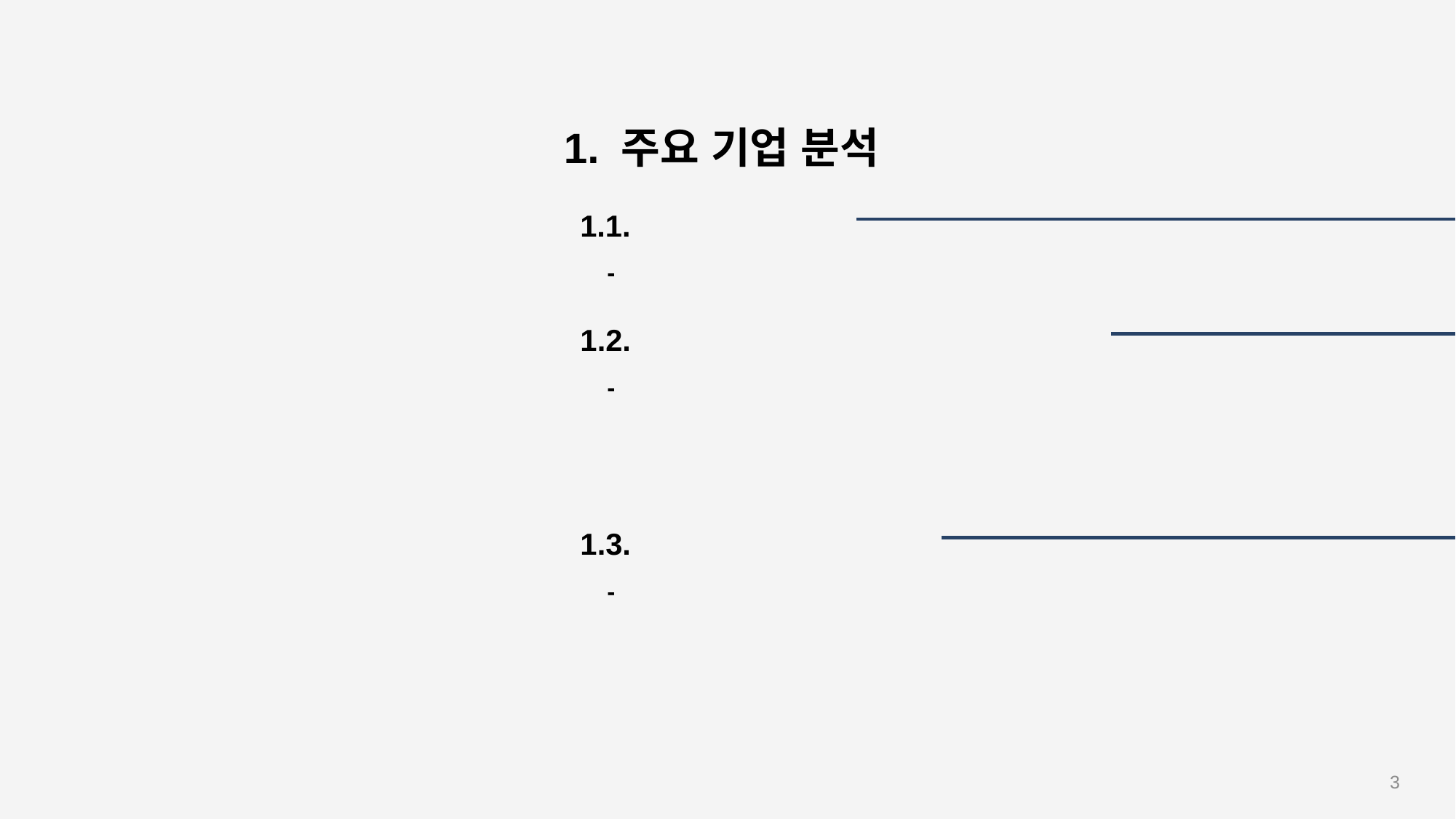

1. 주요 기업 분석
1.1.
    -
1.2.
    -
1.3.
    -

3